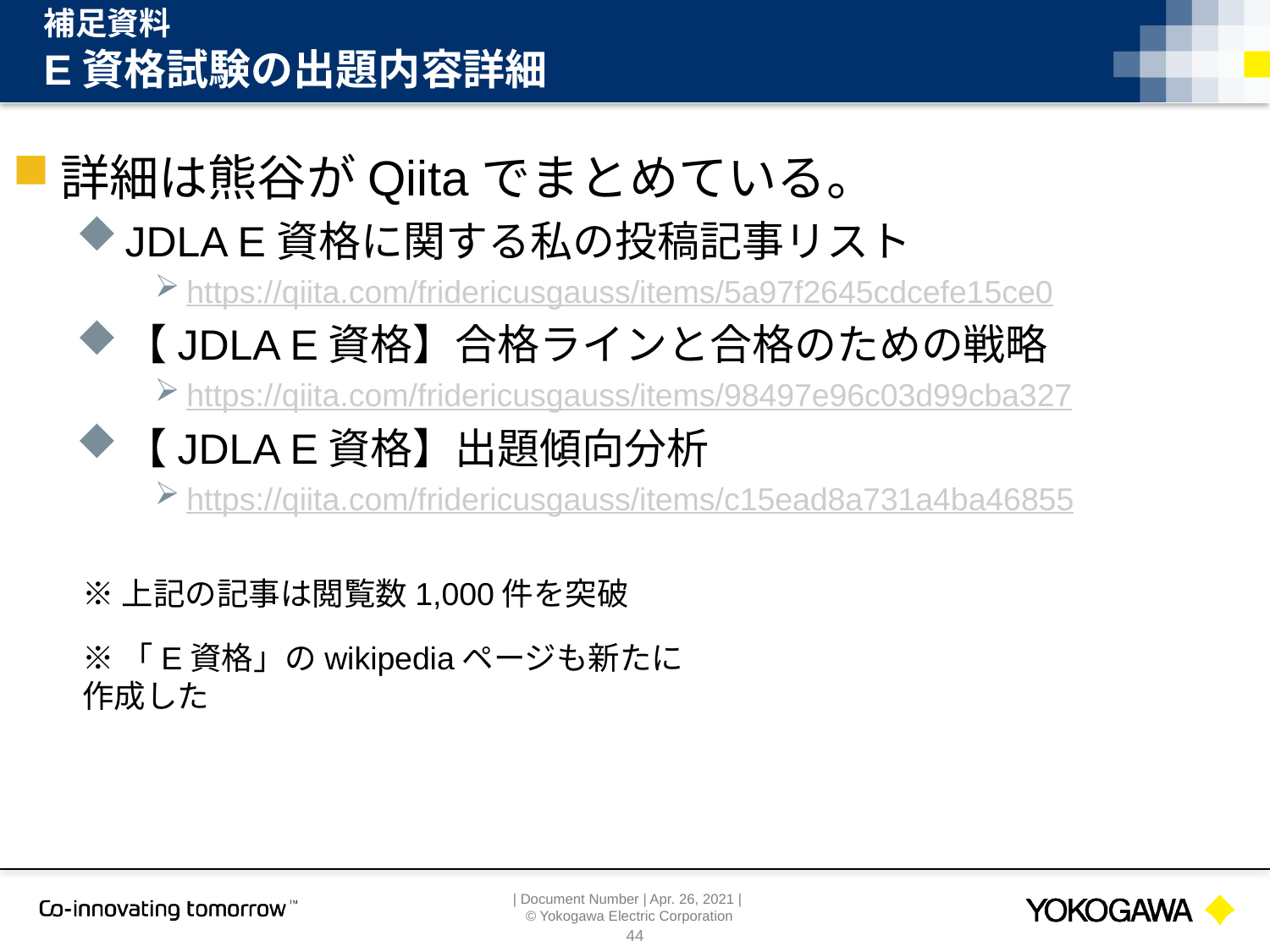

補足資料
# E資格試験の出題内容詳細
詳細は熊谷がQiitaでまとめている。
JDLA E資格に関する私の投稿記事リスト
https://qiita.com/fridericusgauss/items/5a97f2645cdcefe15ce0
【JDLA E資格】合格ラインと合格のための戦略
https://qiita.com/fridericusgauss/items/98497e96c03d99cba327
【JDLA E資格】出題傾向分析
https://qiita.com/fridericusgauss/items/c15ead8a731a4ba46855
※上記の記事は閲覧数1,000件を突破
※「E資格」のwikipediaページも新たに作成した
44